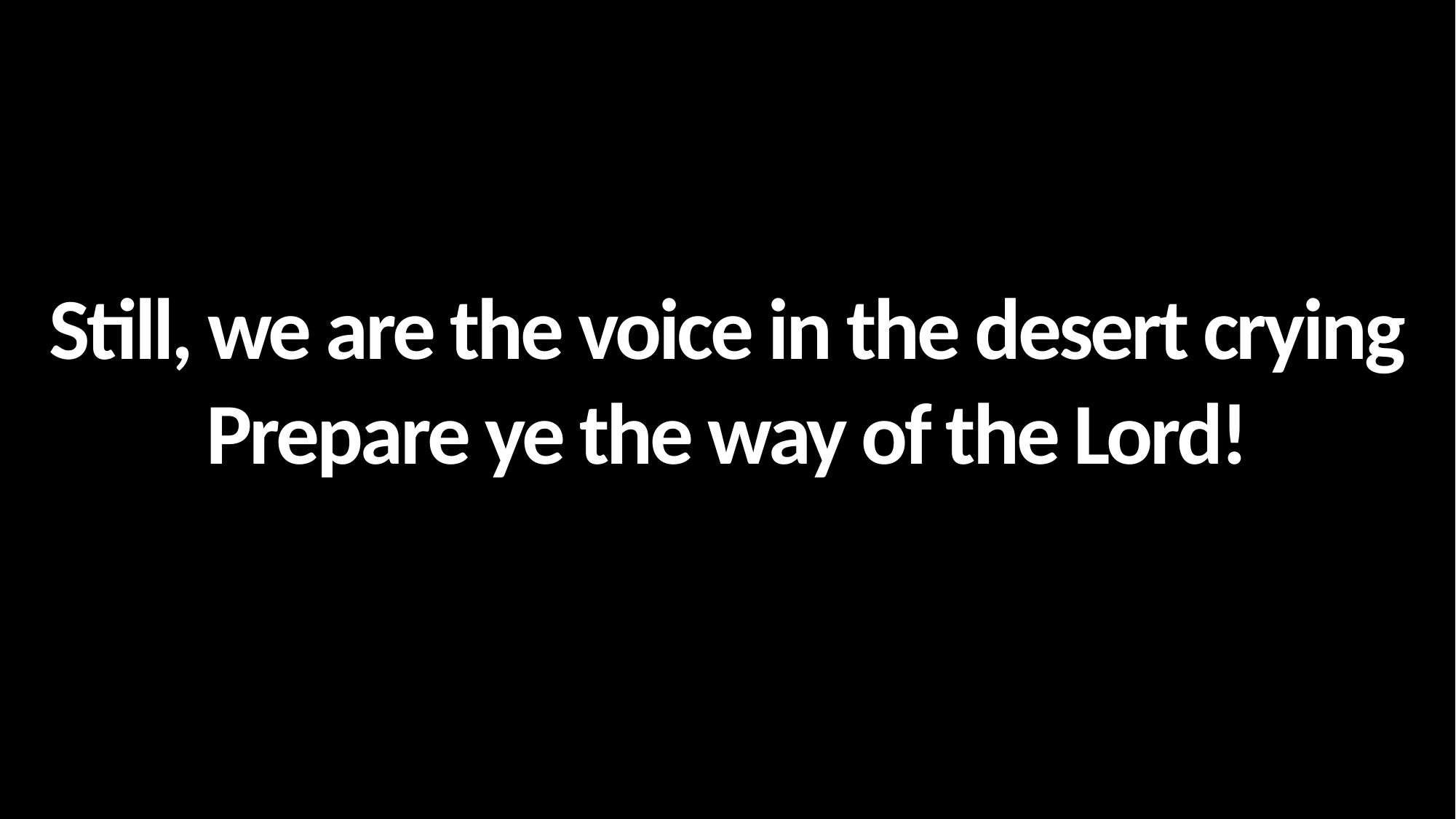

Still, we are the voice in the desert crying
Prepare ye the way of the Lord!
우리는 광야의 외치는 소리
주의 길을 예비하라